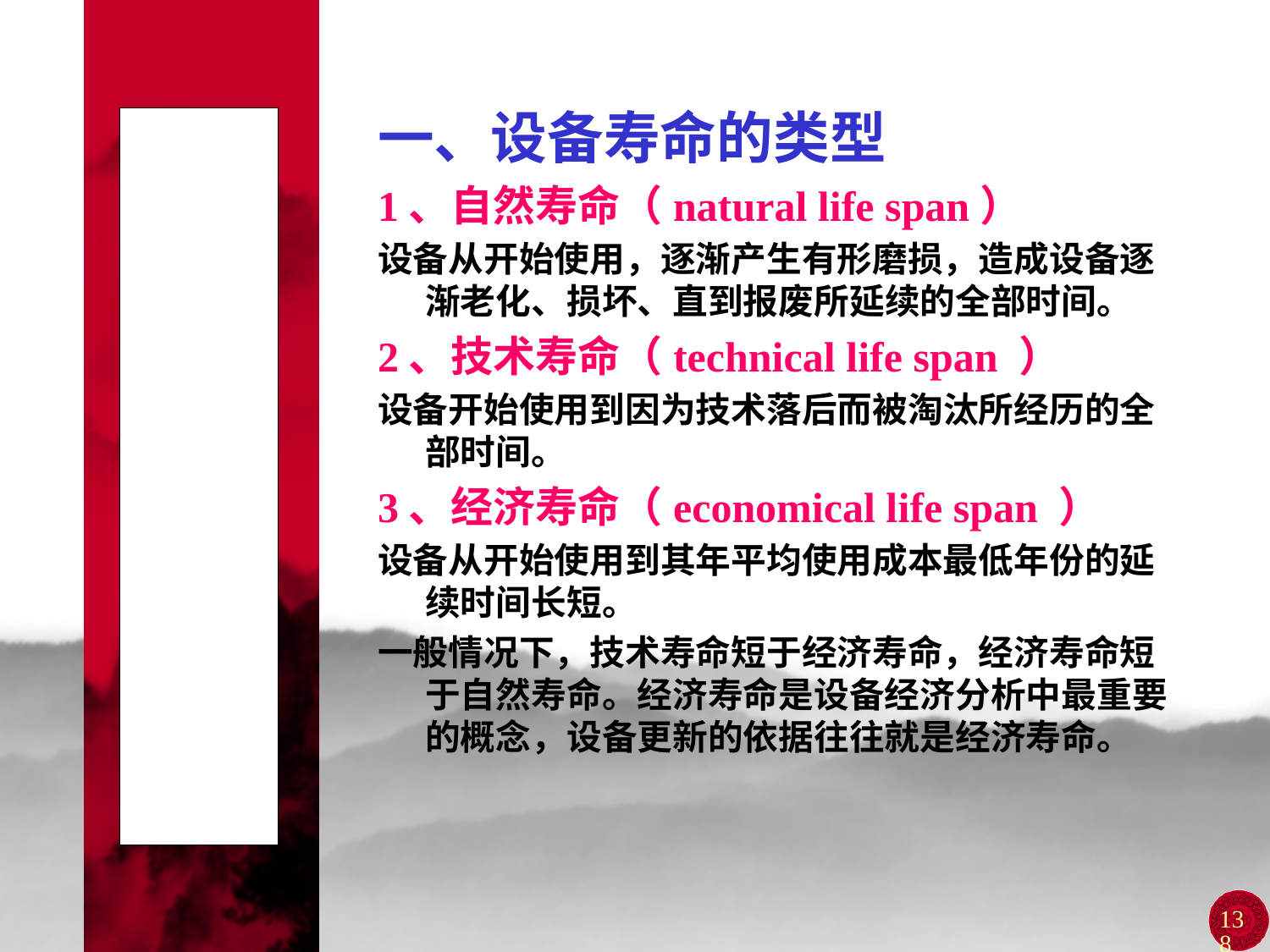

一、设备寿命的类型
1、自然寿命（natural life span）
设备从开始使用，逐渐产生有形磨损，造成设备逐渐老化、损坏、直到报废所延续的全部时间。
2、技术寿命（technical life span ）
设备开始使用到因为技术落后而被淘汰所经历的全部时间。
3、经济寿命（economical life span ）
设备从开始使用到其年平均使用成本最低年份的延续时间长短。
一般情况下，技术寿命短于经济寿命，经济寿命短于自然寿命。经济寿命是设备经济分析中最重要的概念，设备更新的依据往往就是经济寿命。
# 第二节  设备的寿命
138